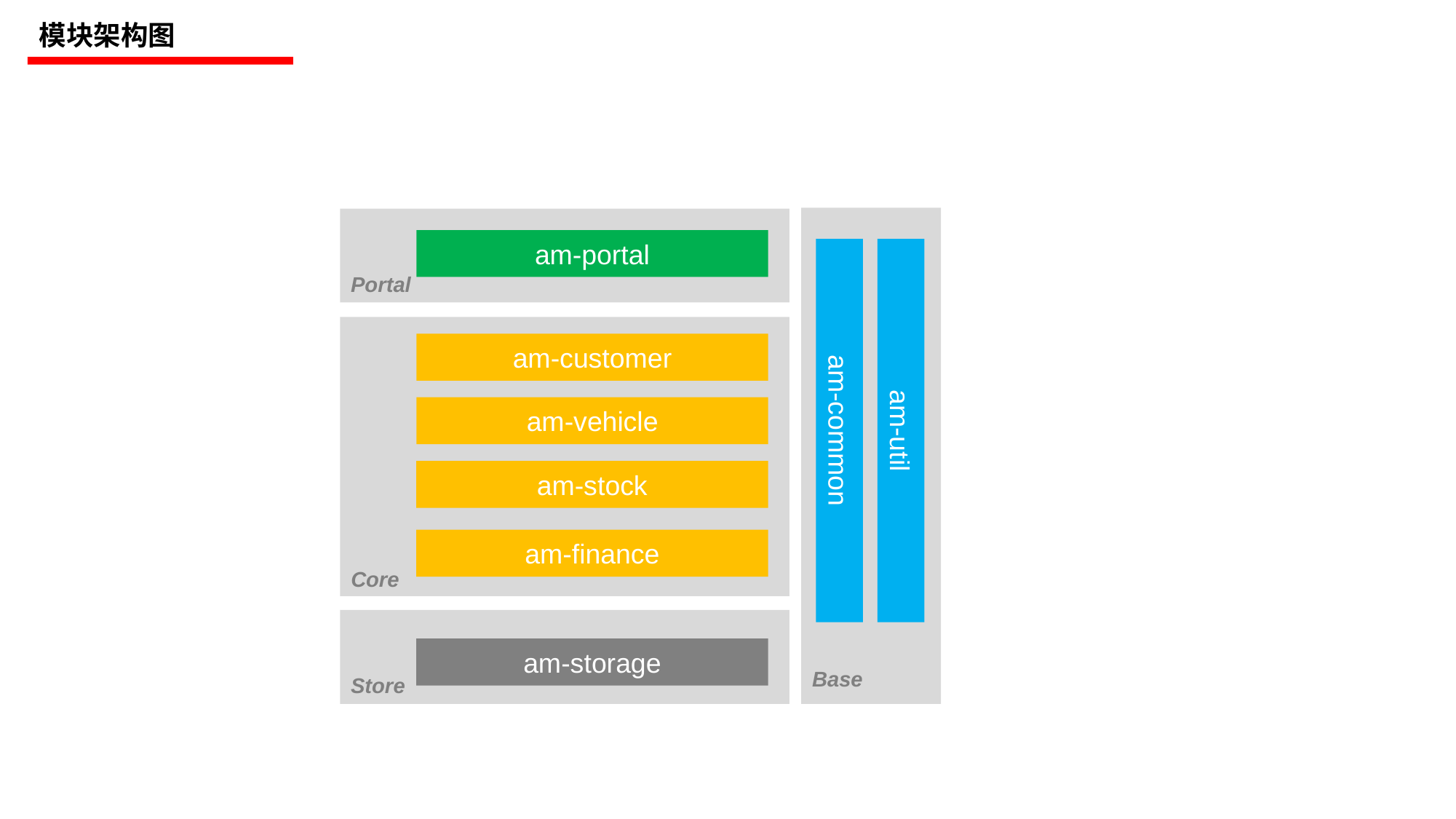

模块架构图

Base

Portal
am-portal

Core
am-customer
am-vehicle
am-common
am-util
am-stock
am-finance

Store
am-storage